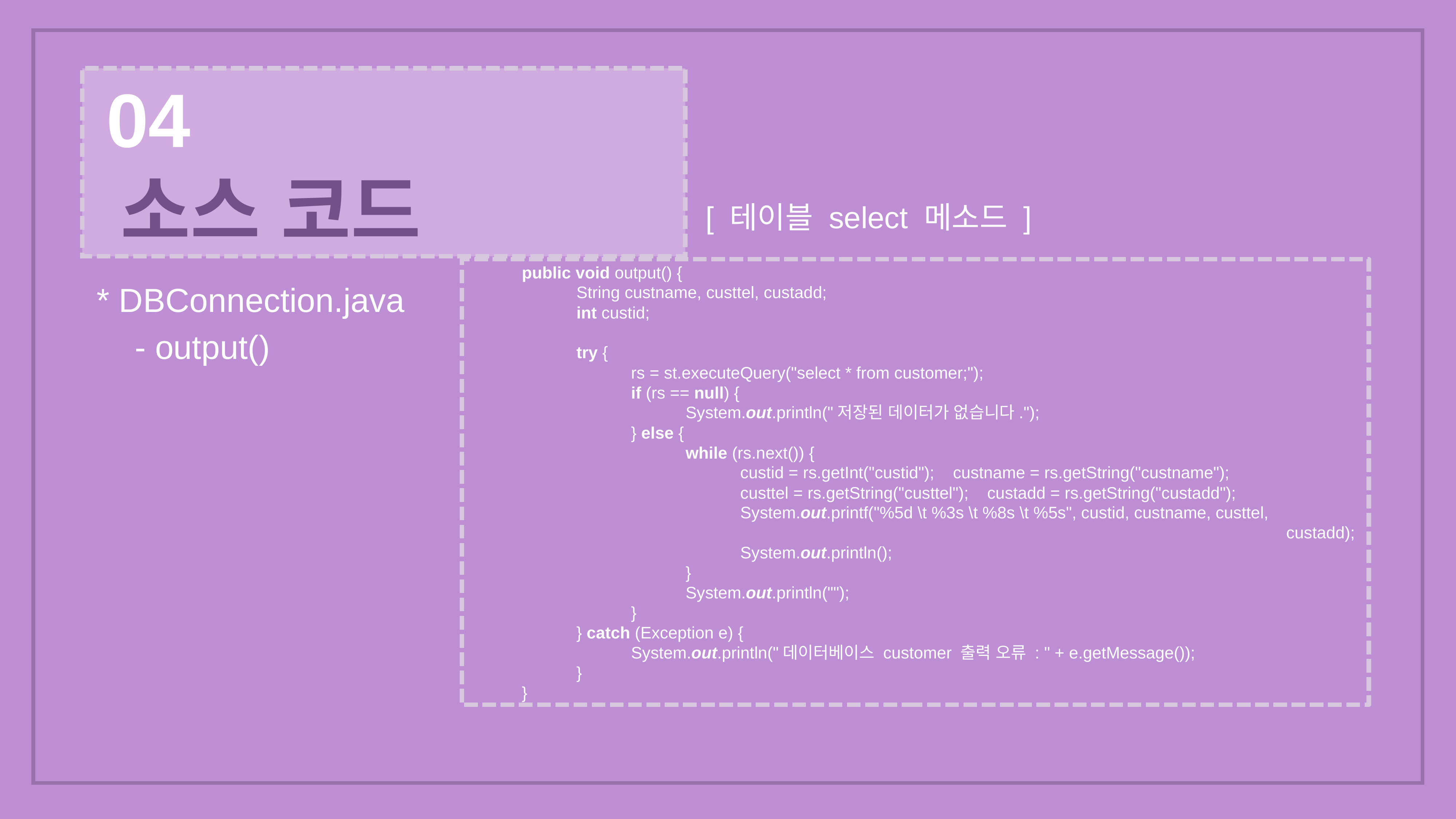

04
 소스 코드
[ 테이블 select 메소드 ]
	public void output() {
		String custname, custtel, custadd;
		int custid;

		try {
			rs = st.executeQuery("select * from customer;");
			if (rs == null) {
				System.out.println("저장된 데이터가 없습니다.");
			} else {
				while (rs.next()) {
					custid = rs.getInt("custid");    custname = rs.getString("custname");
					custtel = rs.getString("custtel");    custadd = rs.getString("custadd");
					System.out.printf("%5d \t %3s \t %8s \t %5s", custid, custname, custtel,  																	custadd);
					System.out.println();
				}
				System.out.println("");
			}
		} catch (Exception e) {
			System.out.println("데이터베이스 customer 출력 오류 : " + e.getMessage());
		}
	}
* DBConnection.java
- output()